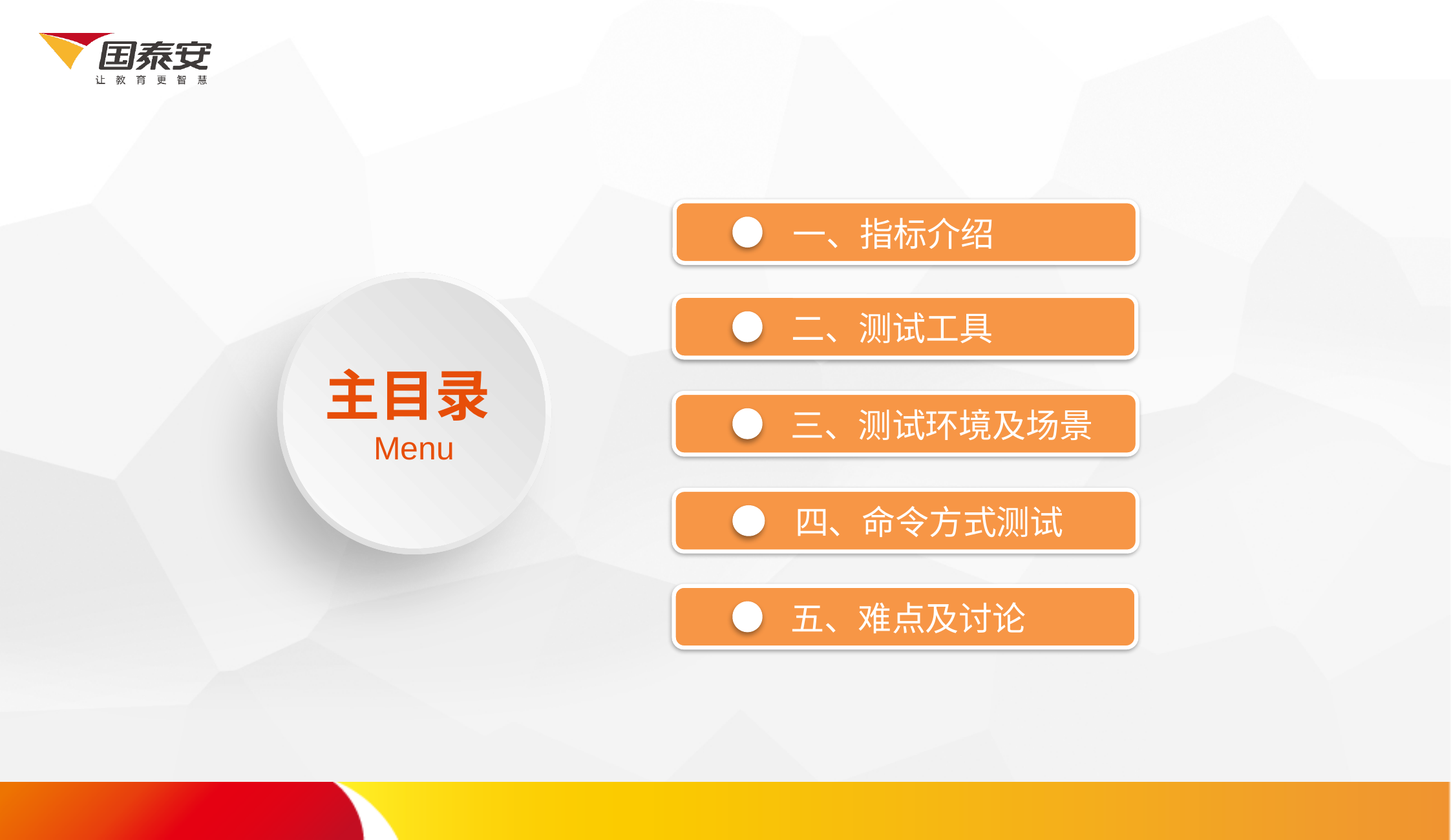

一、指标介绍

主目录Menu

二、测试工具

三、测试环境及场景

四、命令方式测试

五、难点及讨论